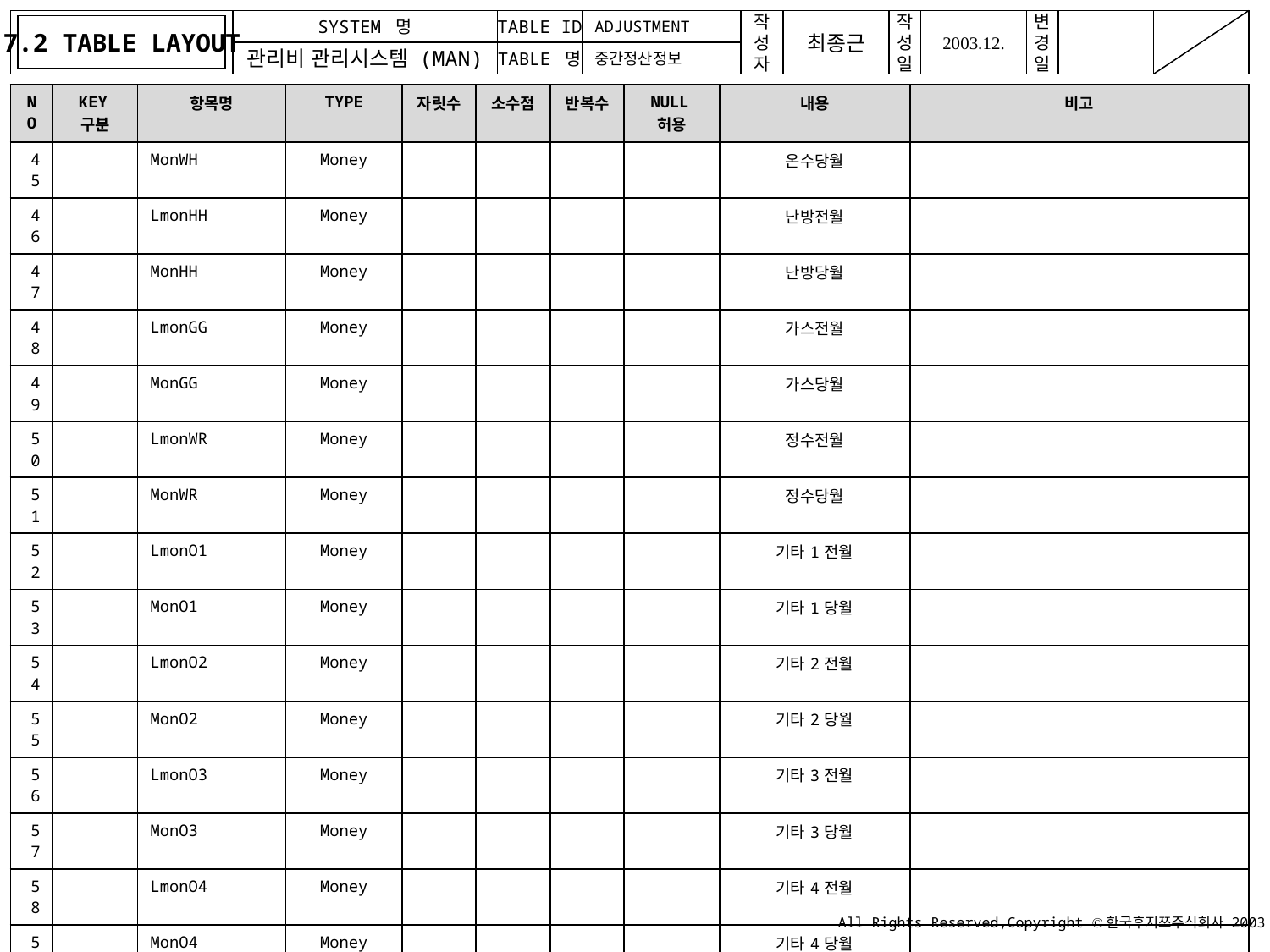

7.2 TABLE LAYOUT
ADJUSTMENT
중간정산정보
| NO | KEY구분 | 항목명 | TYPE | 자릿수 | 소수점 | 반복수 | NULL허용 | 내용 | 비고 |
| --- | --- | --- | --- | --- | --- | --- | --- | --- | --- |
| 45 |  | MonWH | Money |  |  |  |  | 온수당월 |  |
| 46 |  | LmonHH | Money |  |  |  |  | 난방전월 |  |
| 47 |  | MonHH | Money |  |  |  |  | 난방당월 |  |
| 48 |  | LmonGG | Money |  |  |  |  | 가스전월 |  |
| 49 |  | MonGG | Money |  |  |  |  | 가스당월 |  |
| 50 |  | LmonWR | Money |  |  |  |  | 정수전월 |  |
| 51 |  | MonWR | Money |  |  |  |  | 정수당월 |  |
| 52 |  | LmonO1 | Money |  |  |  |  | 기타1전월 |  |
| 53 |  | MonO1 | Money |  |  |  |  | 기타1당월 |  |
| 54 |  | LmonO2 | Money |  |  |  |  | 기타2전월 |  |
| 55 |  | MonO2 | Money |  |  |  |  | 기타2당월 |  |
| 56 |  | LmonO3 | Money |  |  |  |  | 기타3전월 |  |
| 57 |  | MonO3 | Money |  |  |  |  | 기타3당월 |  |
| 58 |  | LmonO4 | Money |  |  |  |  | 기타4전월 |  |
| 59 |  | MonO4 | Money |  |  |  |  | 기타4당월 |  |
| 60 |  | LmonO5 | Money |  |  |  |  | 기타5전월 |  |
| 61 |  | MonO5 | Money |  |  |  |  | 기타5당월 |  |
| 62 |  | JtotAmt | Money |  |  |  |  | 미납금 |  |
| 63 |  | DelayAmt | Money |  |  |  |  | 연체료 |  |
| 64 |  | Jsdate | Char | 10 |  |  |  | 전기기간1 |  |
| 65 |  | Jedate | Char | 10 |  |  |  | 전기기간2 |  |
| 66 |  | Ssdate | Char | 10 |  |  |  | 수도기간1 |  |